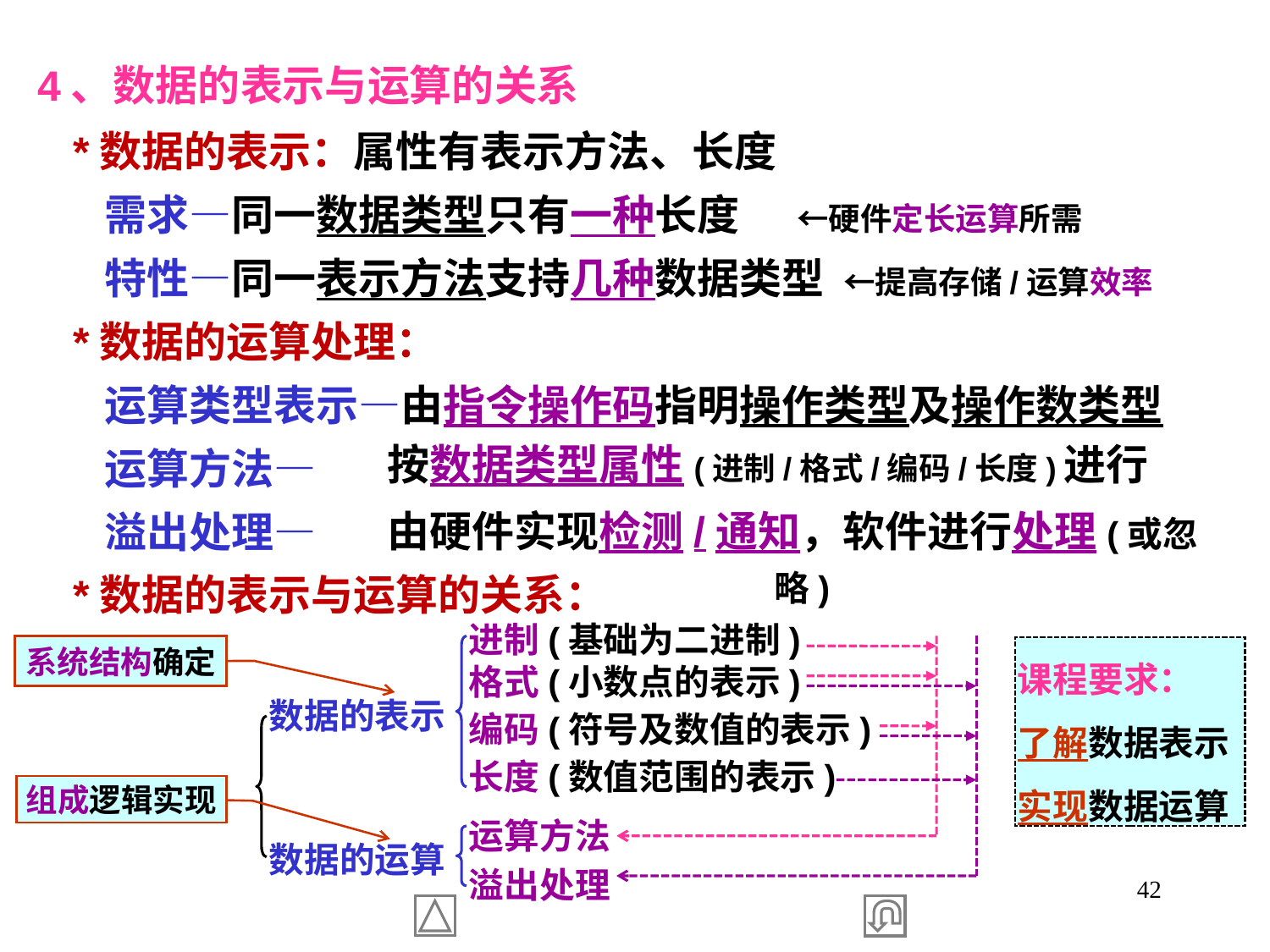

4、数据的表示与运算的关系
   *数据的表示：属性有表示方法、长度
      需求—同一数据类型只有一种长度      ←硬件定长运算所需
      特性—同一表示方法支持几种数据类型  ←提高存储/运算效率
   *数据的运算处理：
      运算类型表示—由指令操作码指明操作类型及操作数类型
      运算方法—
      溢出处理—
按数据类型属性(进制/格式/编码/长度)进行
由硬件实现检测/通知，软件进行处理(或忽略)
   *数据的表示与运算的关系：
进制(基础为二进制)
格式(小数点的表示)
编码(符号及数值的表示)
长度(数值范围的表示)

数据的表示

运算方法
溢出处理

数据的运算

系统结构确定
课程要求：
了解数据表示
实现数据运算
组成逻辑实现
42